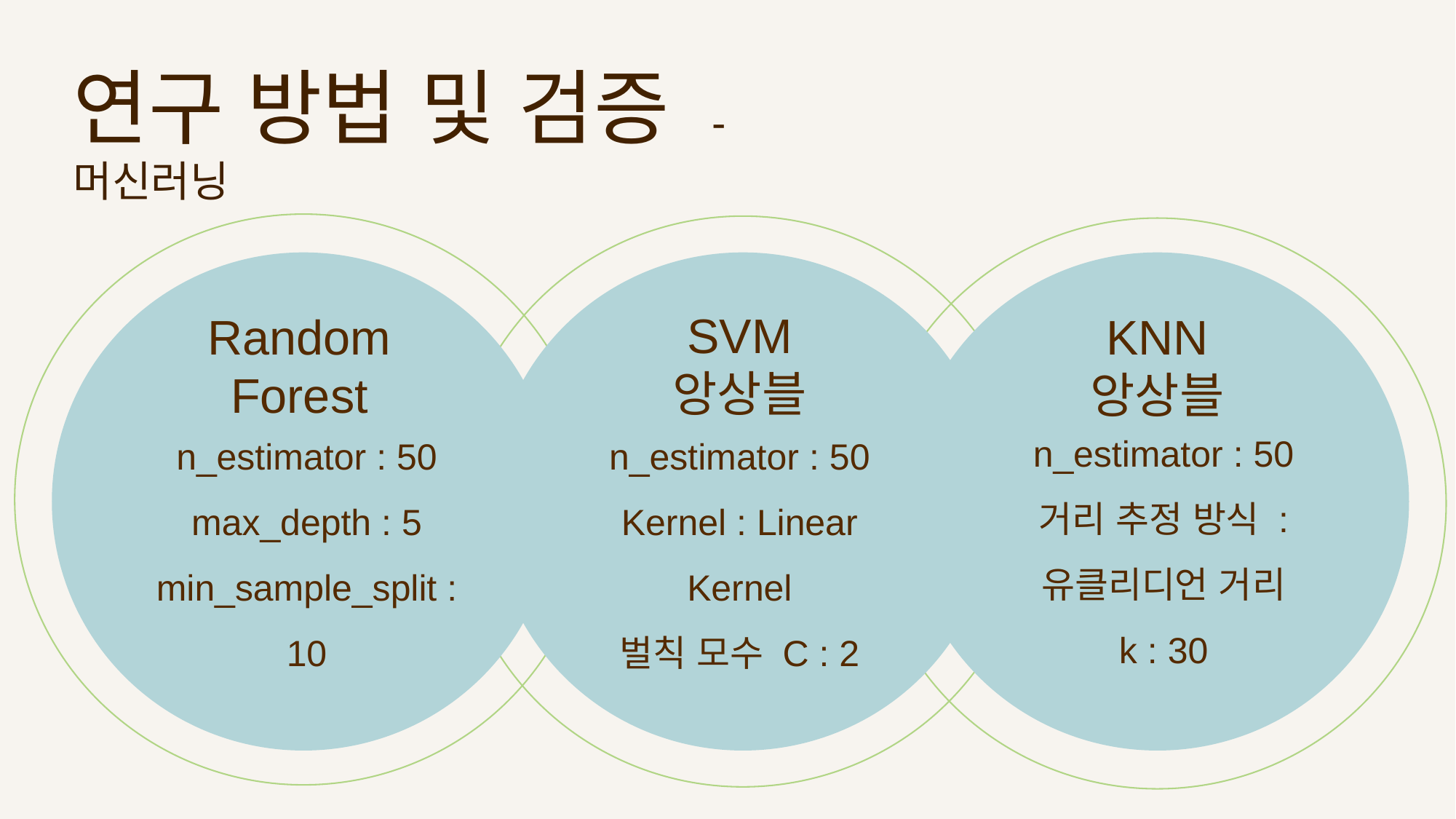

연구 방법 및 검증 - 머신러닝

SVM 앙상블
KNN 앙상블
Random Forest

n_estimator : 50
거리 추정 방식 : 유클리디언 거리
k : 30

n_estimator : 50
max_depth : 5
min_sample_split : 10

n_estimator : 50
Kernel : Linear Kernel
벌칙 모수 C : 2